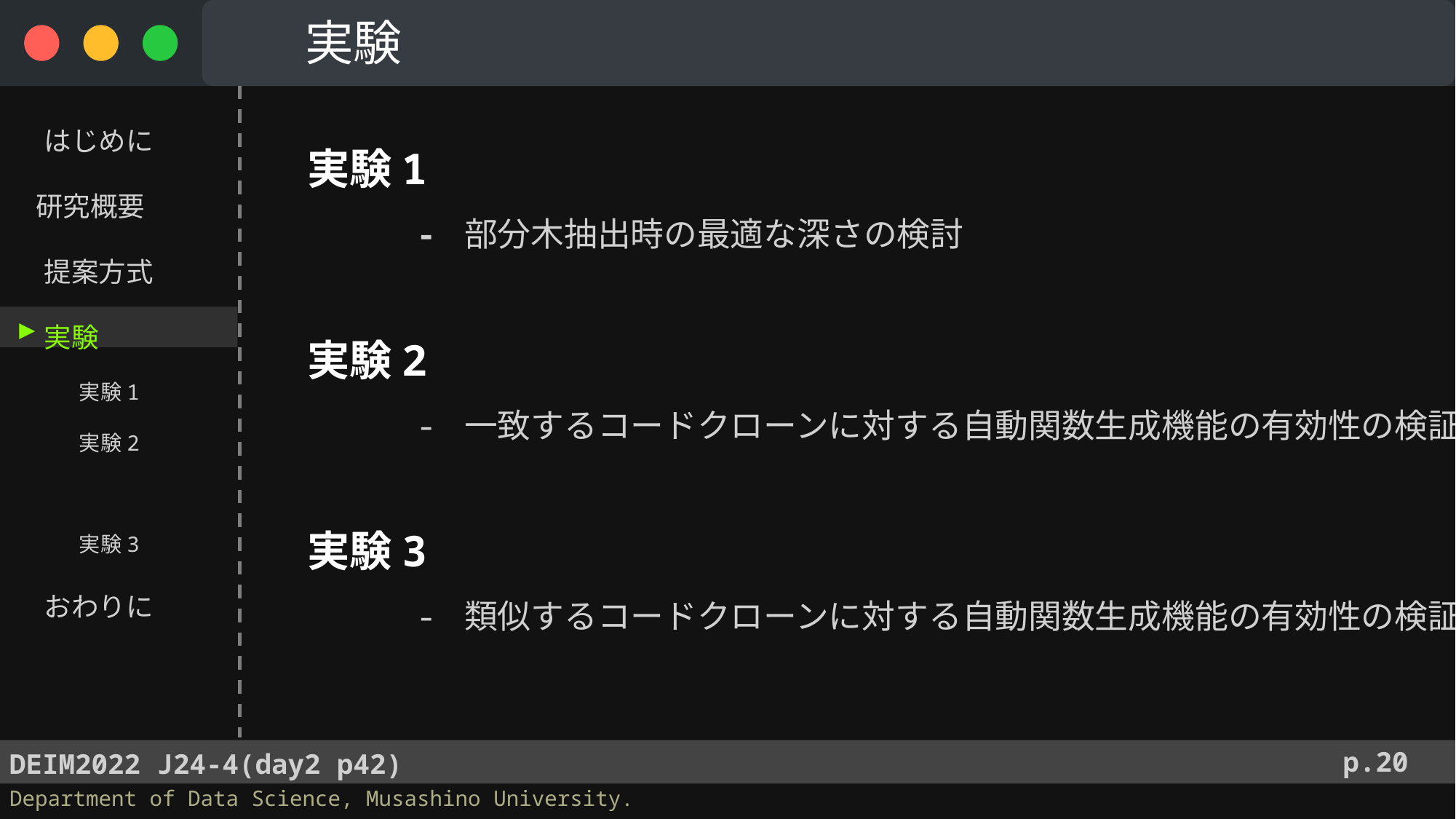

実験
　 はじめに
   研究概要
　 提案方式
　 実験
　　　 実験1
　　　 実験2
　　　 実験3
　 おわりに

実験1
	- 部分木抽出時の最適な深さの検討

実験2
	- 一致するコードクローンに対する自動関数生成機能の有効性の検証

実験3
	- 類似するコードクローンに対する自動関数生成機能の有効性の検証

▶︎
p.20